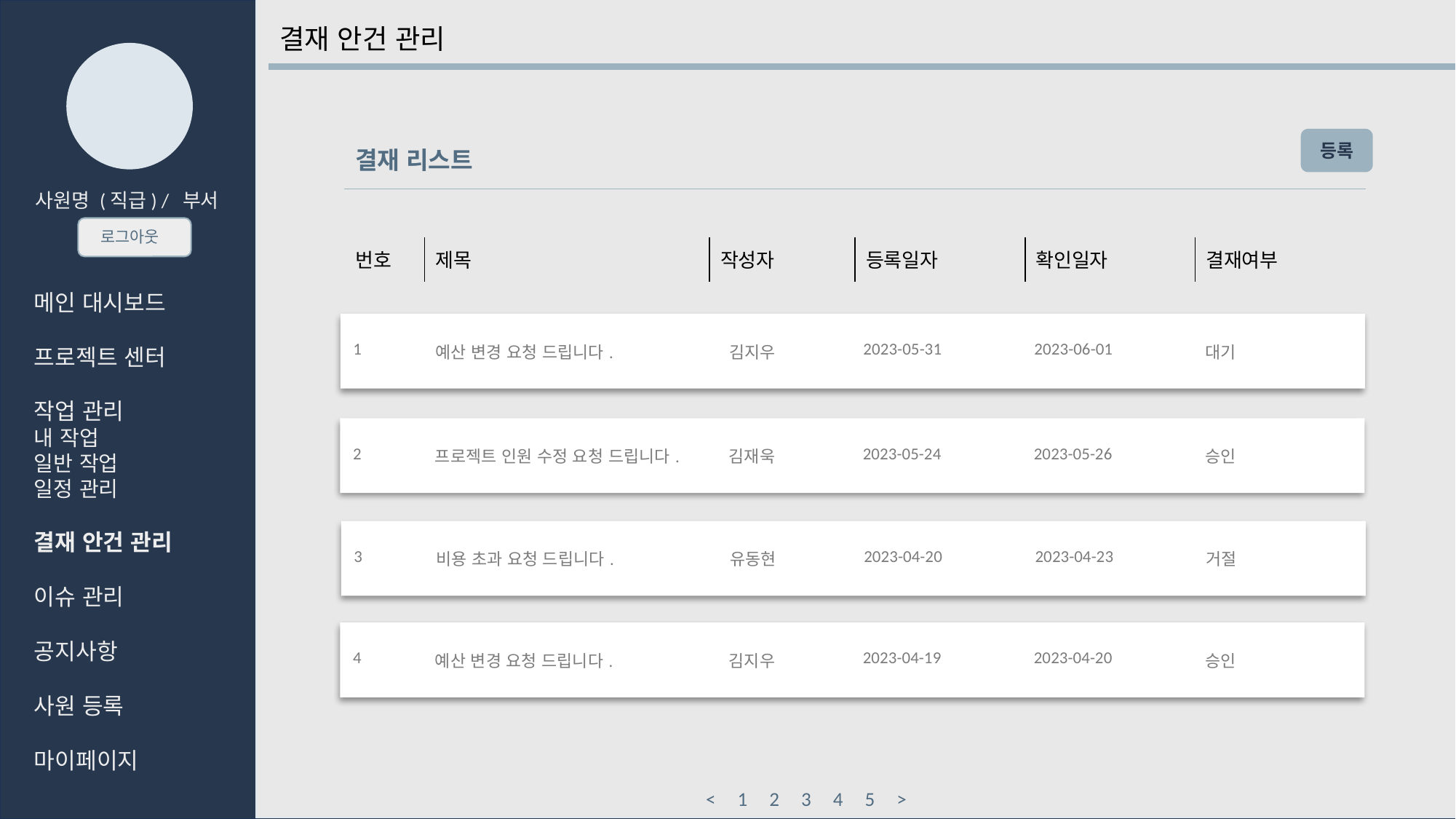

결재 안건 관리

등록
결재 리스트
사원명 (직급) /  부서

로그아웃
| 번호 | 제목 | 작성자 | 등록일자 | 확인일자 | 결재여부 |
| --- | --- | --- | --- | --- | --- |
메인 대시보드

프로젝트 센터

작업 관리
내 작업
일반 작업
일정 관리

결재 안건 관리

이슈 관리

공지사항

사원 등록

마이페이지
| 1 | 예산 변경 요청 드립니다. | 김지우 | 2023-05-31 | 2023-06-01 | 대기 |
| --- | --- | --- | --- | --- | --- |
이슈 제목
| 2 | 프로젝트 인원 수정 요청 드립니다. | 김재욱 | 2023-05-24 | 2023-05-26 | 승인 |
| --- | --- | --- | --- | --- | --- |
이슈 제목
| 3 | 비용 초과 요청 드립니다. | 유동현 | 2023-04-20 | 2023-04-23 | 거절 |
| --- | --- | --- | --- | --- | --- |
이슈 제목
| 4 | 예산 변경 요청 드립니다. | 김지우 | 2023-04-19 | 2023-04-20 | 승인 |
| --- | --- | --- | --- | --- | --- |
이슈 제목
<     1     2     3     4     5     >